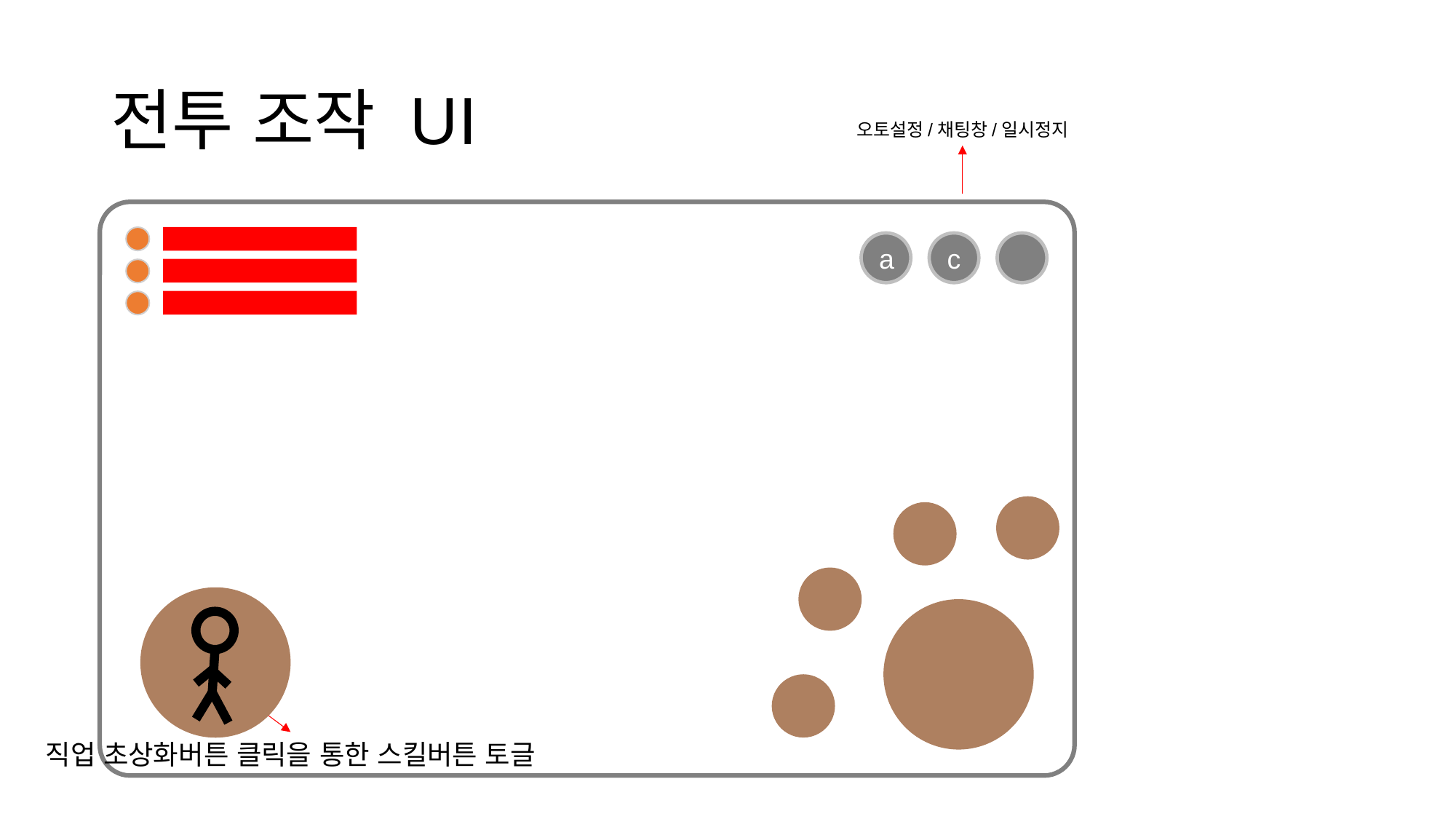

# 전투 조작 UI
오토설정/채팅창/일시정지

a
c

직업 초상화버튼 클릭을 통한 스킬버튼 토글